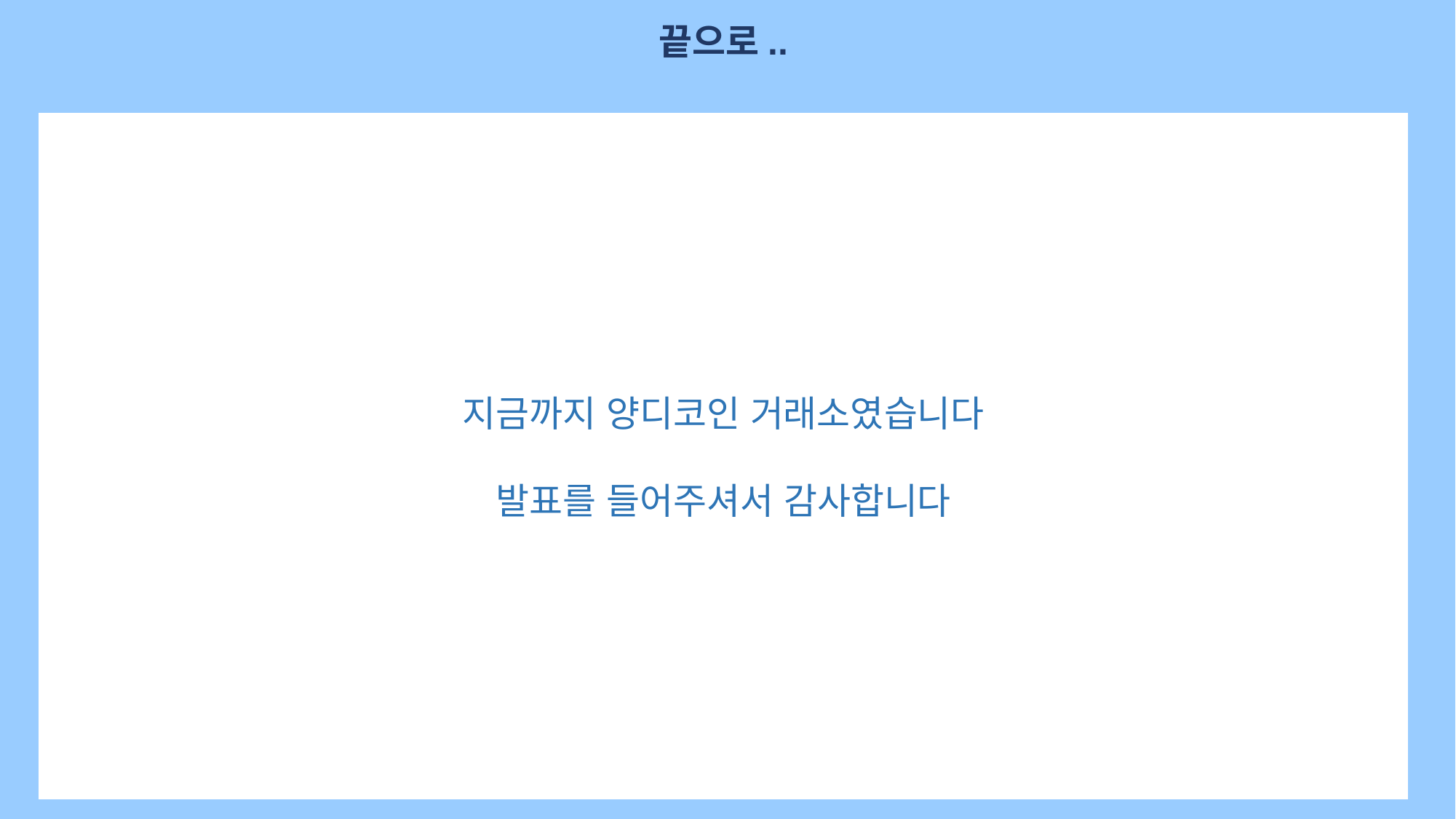

끝으로..
지금까지 양디코인 거래소였습니다

발표를 들어주셔서 감사합니다